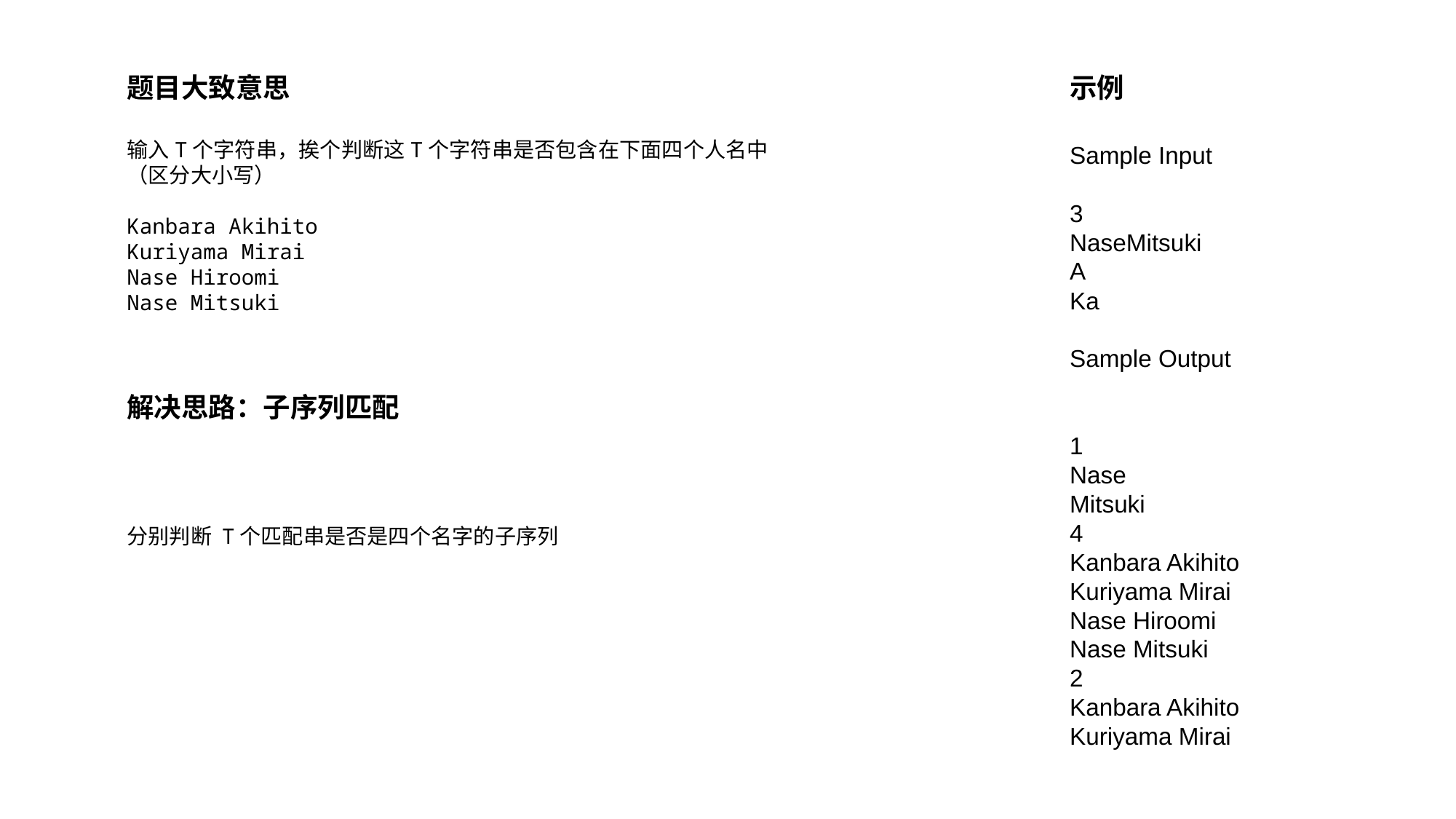

题目大致意思

输入T个字符串，挨个判断这T个字符串是否包含在下面四个人名中（区分大小写）

Kanbara Akihito
Kuriyama Mirai
Nase Hiroomi
Nase Mitsuki
示例
Sample Input

3
NaseMitsuki
A
Ka

Sample Output

1
Nase
Mitsuki
4
Kanbara Akihito
Kuriyama Mirai
Nase Hiroomi
Nase Mitsuki
2
Kanbara Akihito
Kuriyama Mirai
解决思路：子序列匹配
分别判断 T个匹配串是否是四个名字的子序列